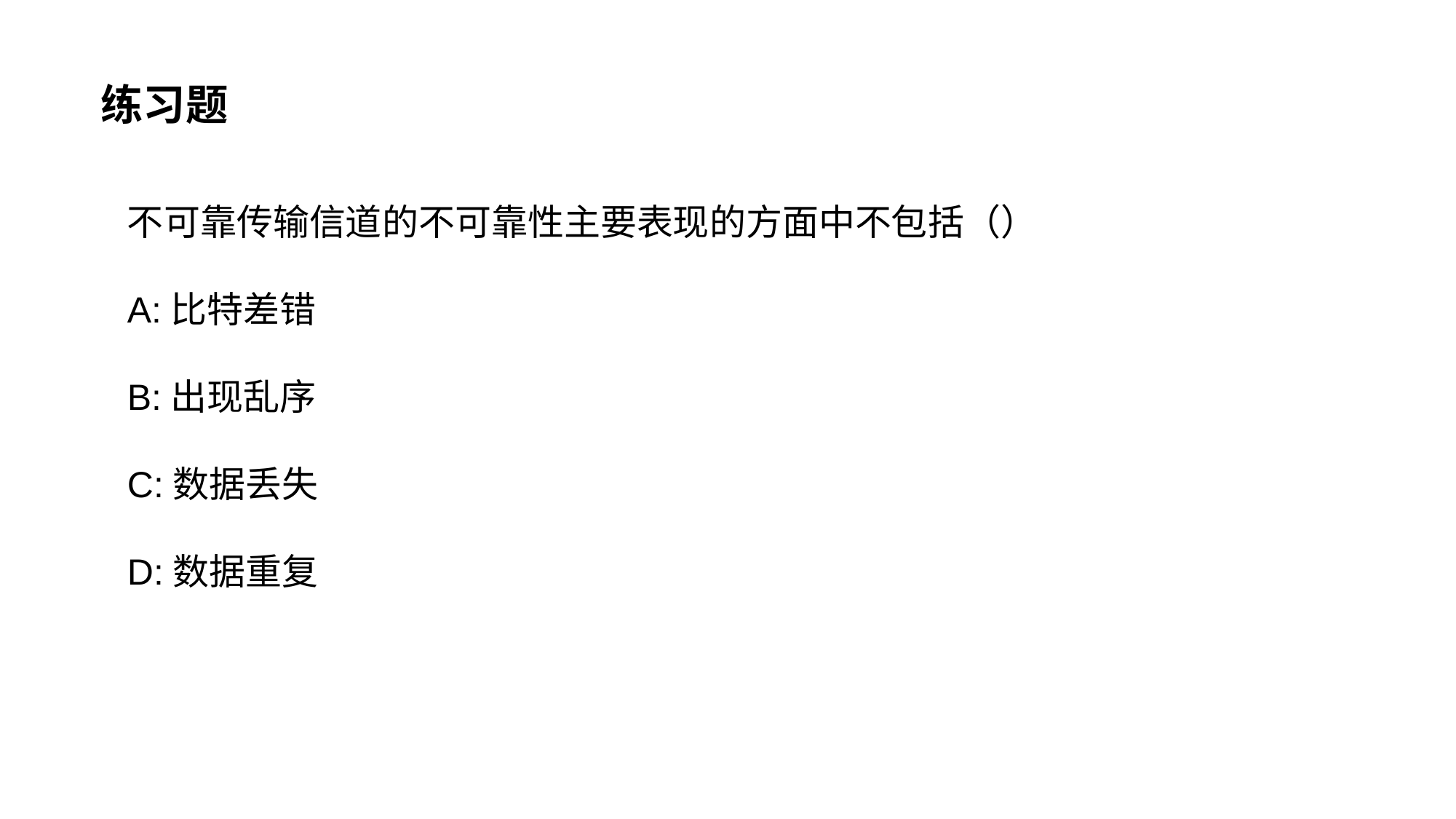

练习题
不可靠传输信道的不可靠性主要表现的方面中不包括（）

A:比特差错

B:出现乱序

C:数据丢失

D:数据重复